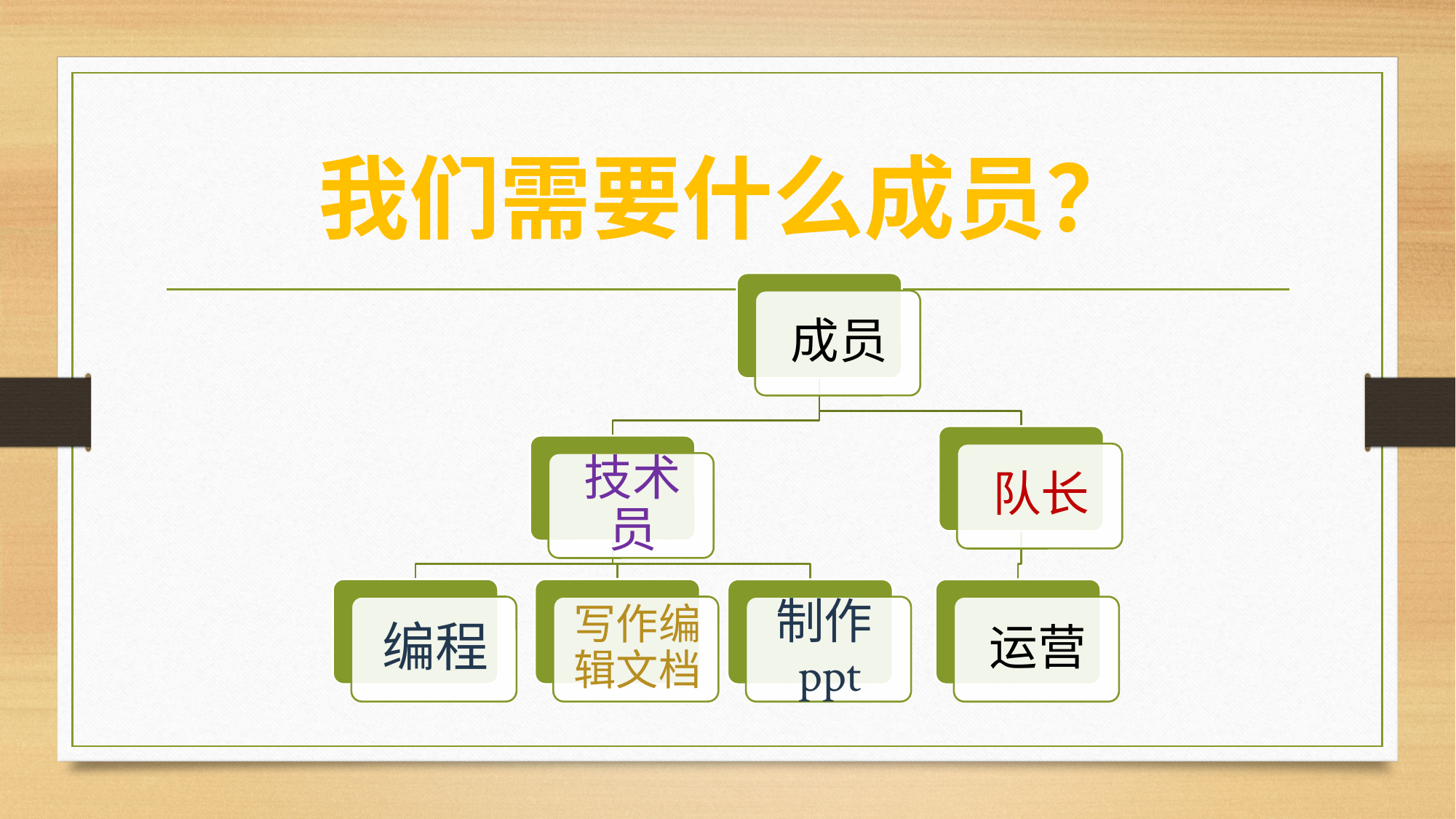

# 我们需要什么成员？
成员
技术员
编程
写作编辑文档
制作ppt
队长
运营